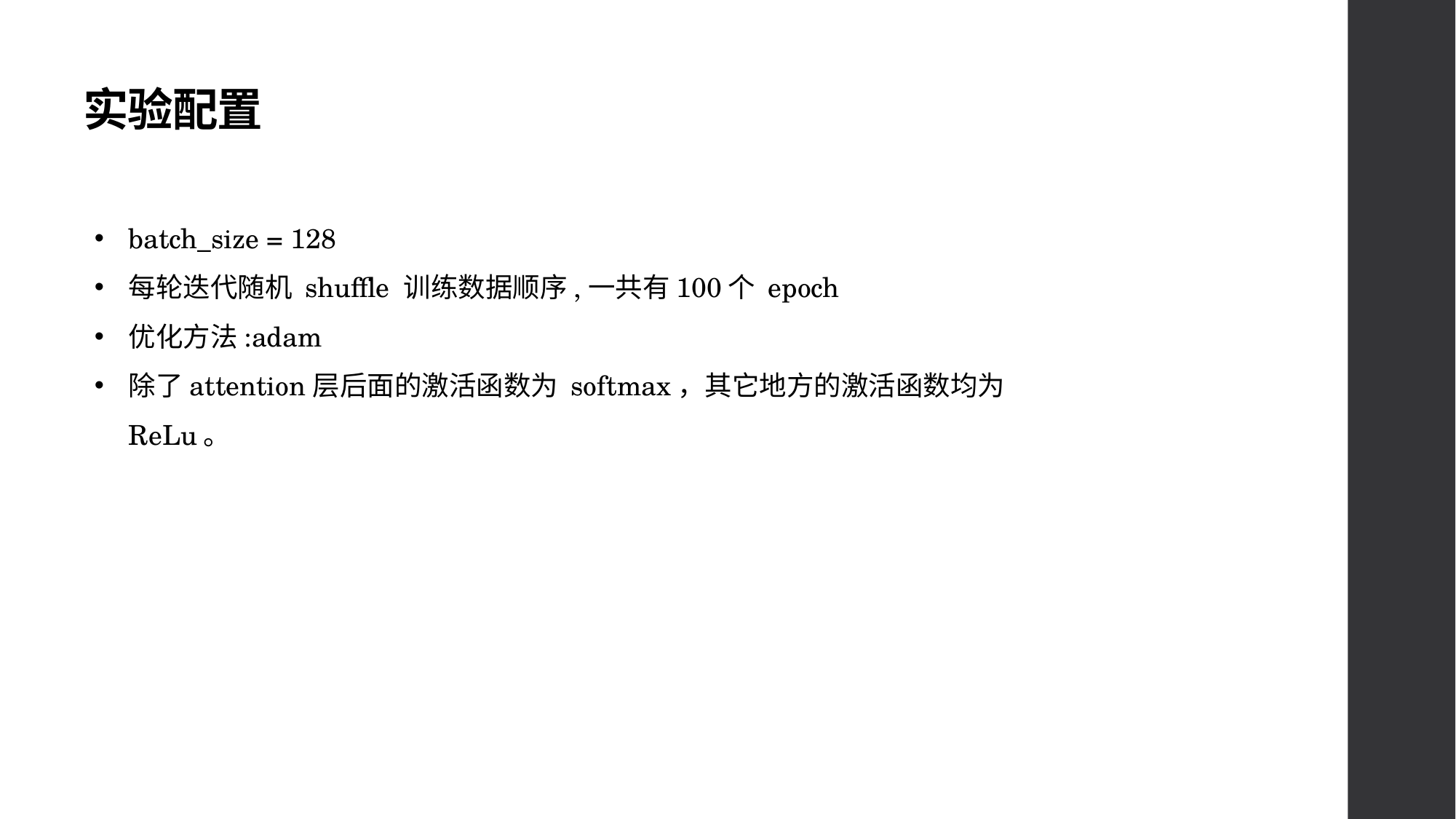

# 实验配置
batch_size = 128
每轮迭代随机 shuffle 训练数据顺序,一共有100个 epoch
优化方法:adam
除了attention层后面的激活函数为 softmax，其它地方的激活函数均为 ReLu。